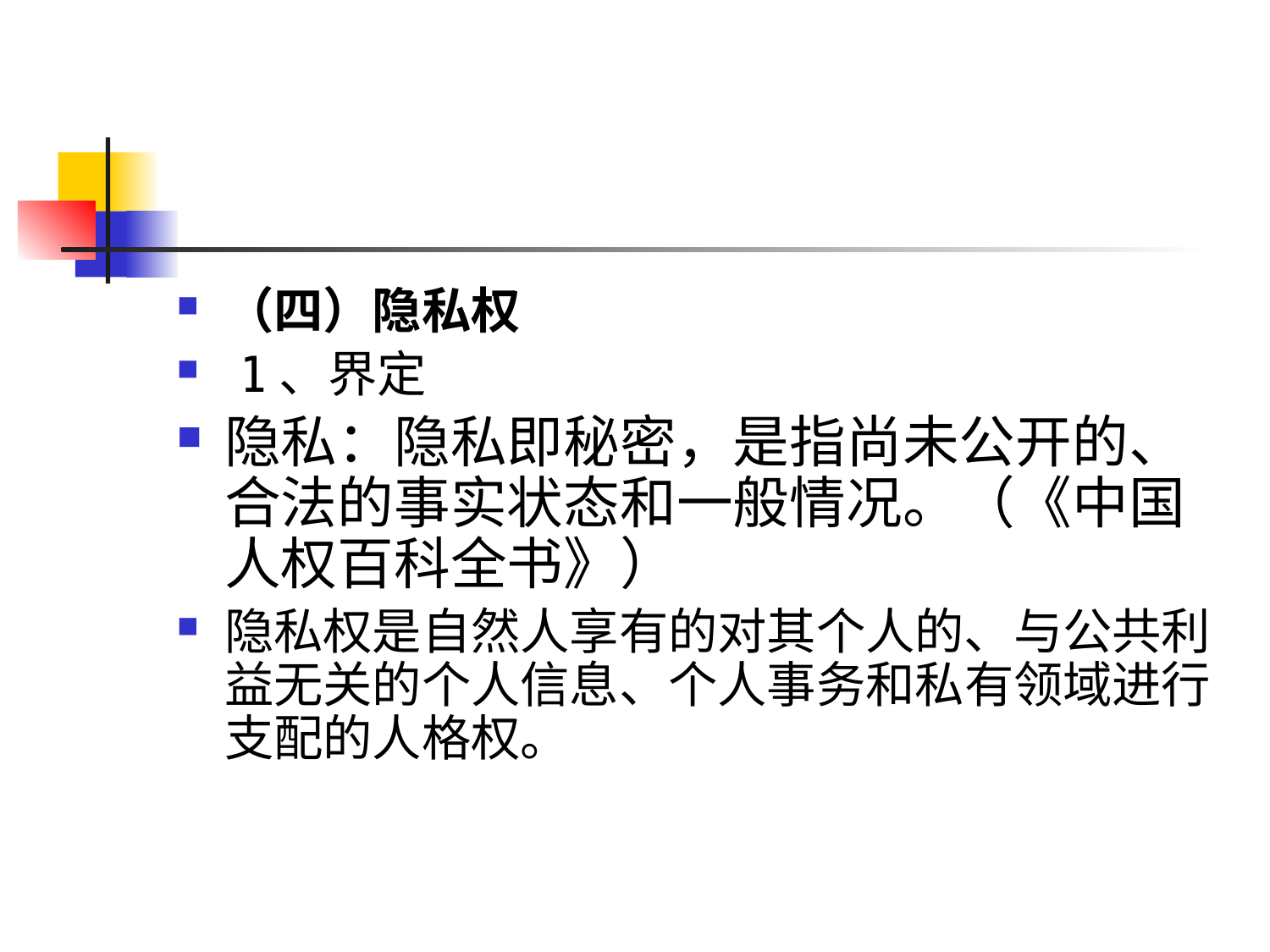

#
（四）隐私权
 1、界定
隐私：隐私即秘密，是指尚未公开的、合法的事实状态和一般情况。（《中国人权百科全书》）
隐私权是自然人享有的对其个人的、与公共利益无关的个人信息、个人事务和私有领域进行支配的人格权。